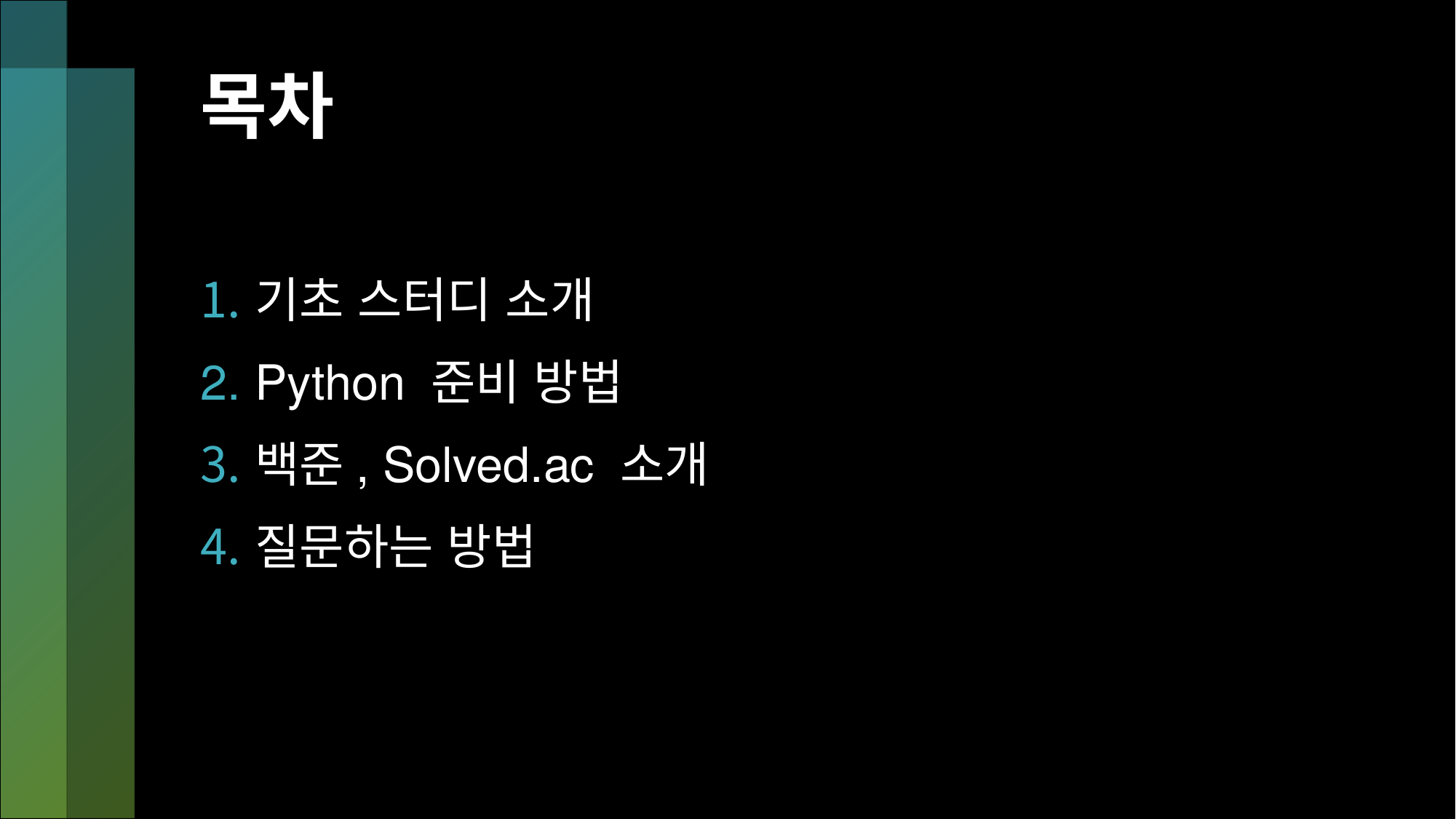

# 목차
기초 스터디 소개
Python 준비 방법
백준, Solved.ac 소개
질문하는 방법